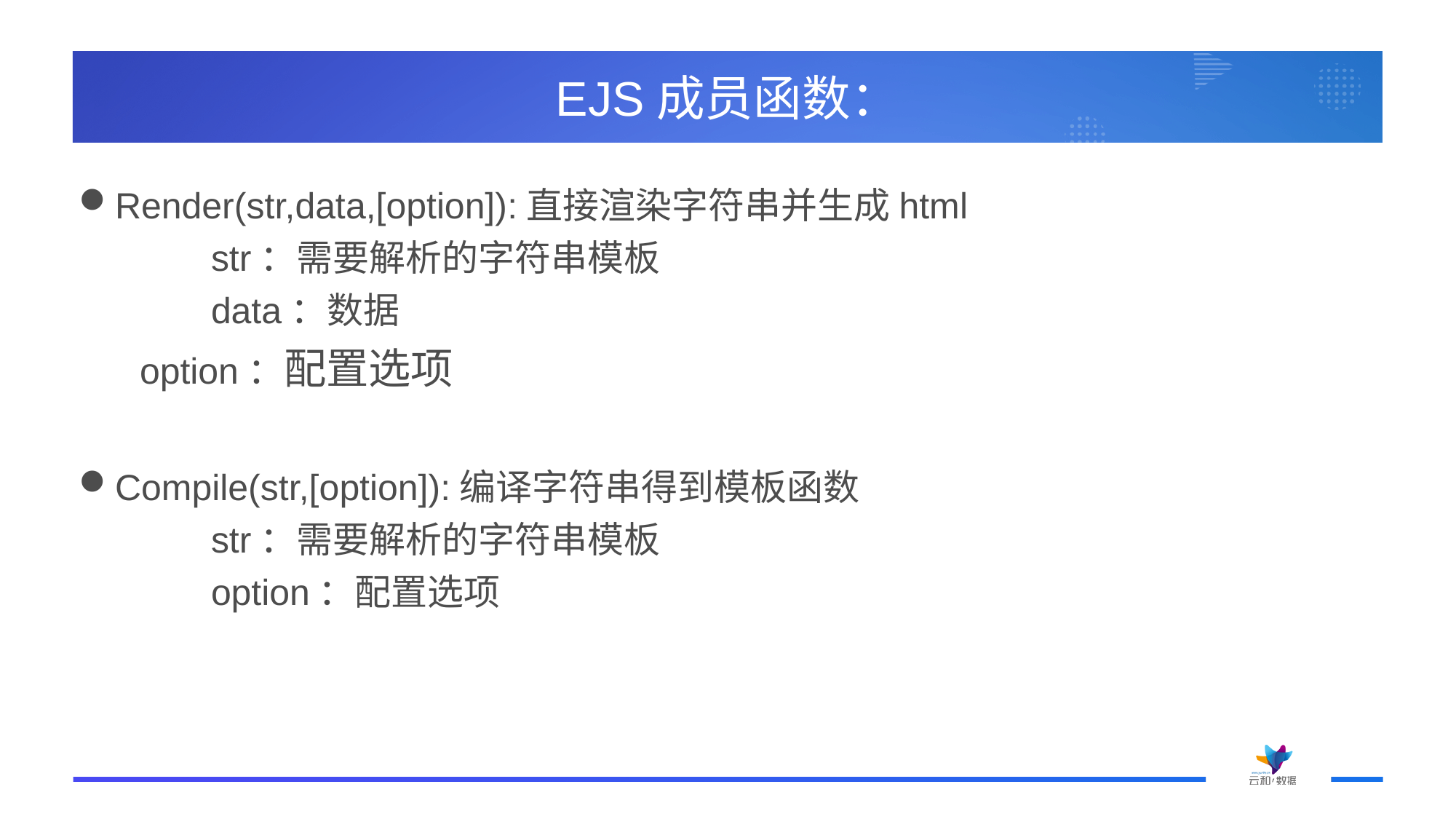

# EJS成员函数：
Render(str,data,[option]):直接渲染字符串并生成html
	str：需要解析的字符串模板
	data：数据
      option：配置选项

Compile(str,[option]):编译字符串得到模板函数
	str：需要解析的字符串模板
	option：配置选项